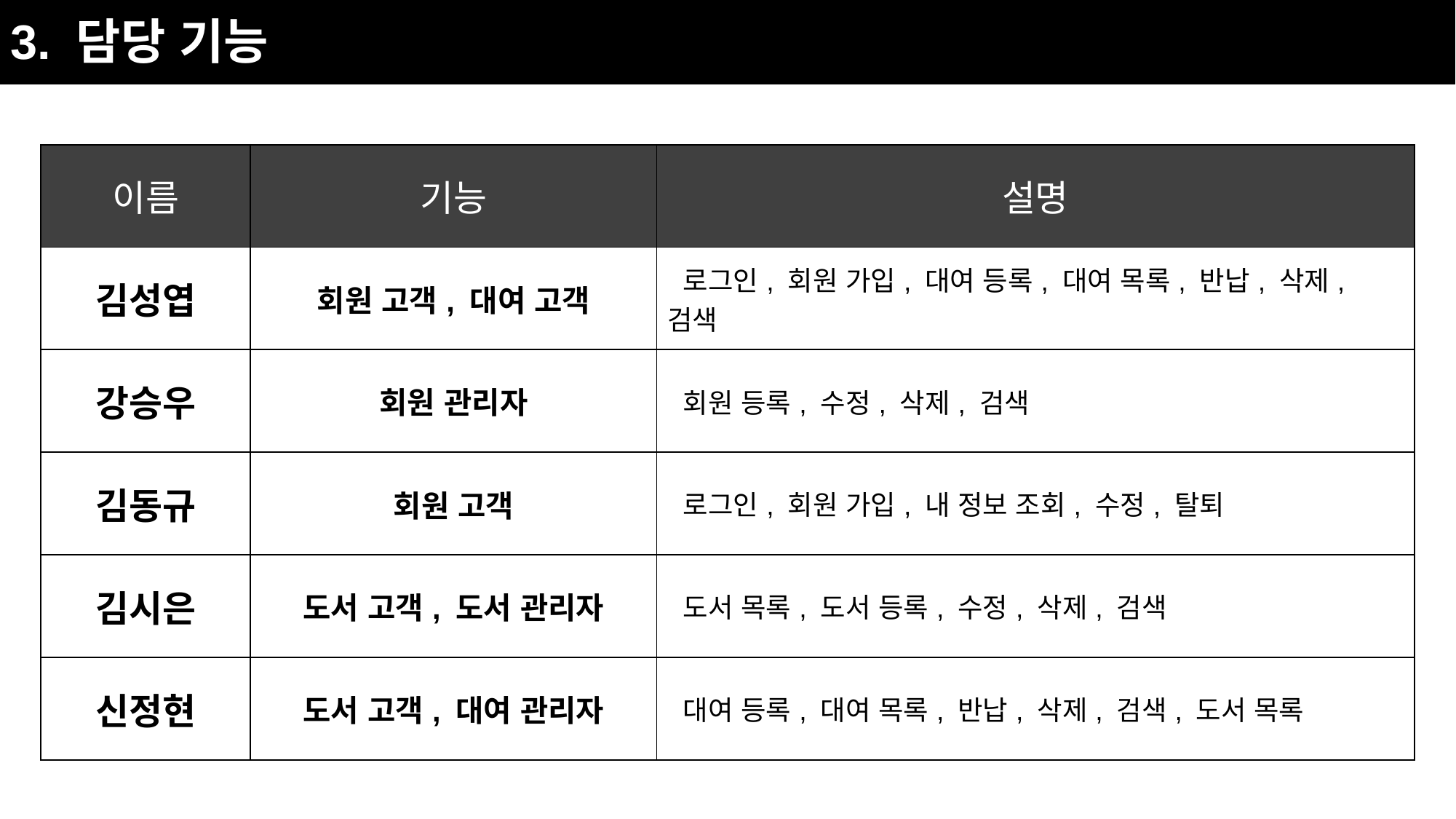

3. 담당 기능
| 이름 | 기능 | 설명 |
| --- | --- | --- |
| 김성엽 | 회원 고객, 대여 고객 | 로그인, 회원 가입, 대여 등록, 대여 목록, 반납, 삭제, 검색 |
| 강승우 | 회원 관리자 | 회원 등록, 수정, 삭제, 검색 |
| 김동규 | 회원 고객 | 로그인, 회원 가입, 내 정보 조회, 수정, 탈퇴 |
| 김시은 | 도서 고객, 도서 관리자 | 도서 목록, 도서 등록, 수정, 삭제, 검색 |
| 신정현 | 도서 고객, 대여 관리자 | 대여 등록, 대여 목록, 반납, 삭제, 검색, 도서 목록 |